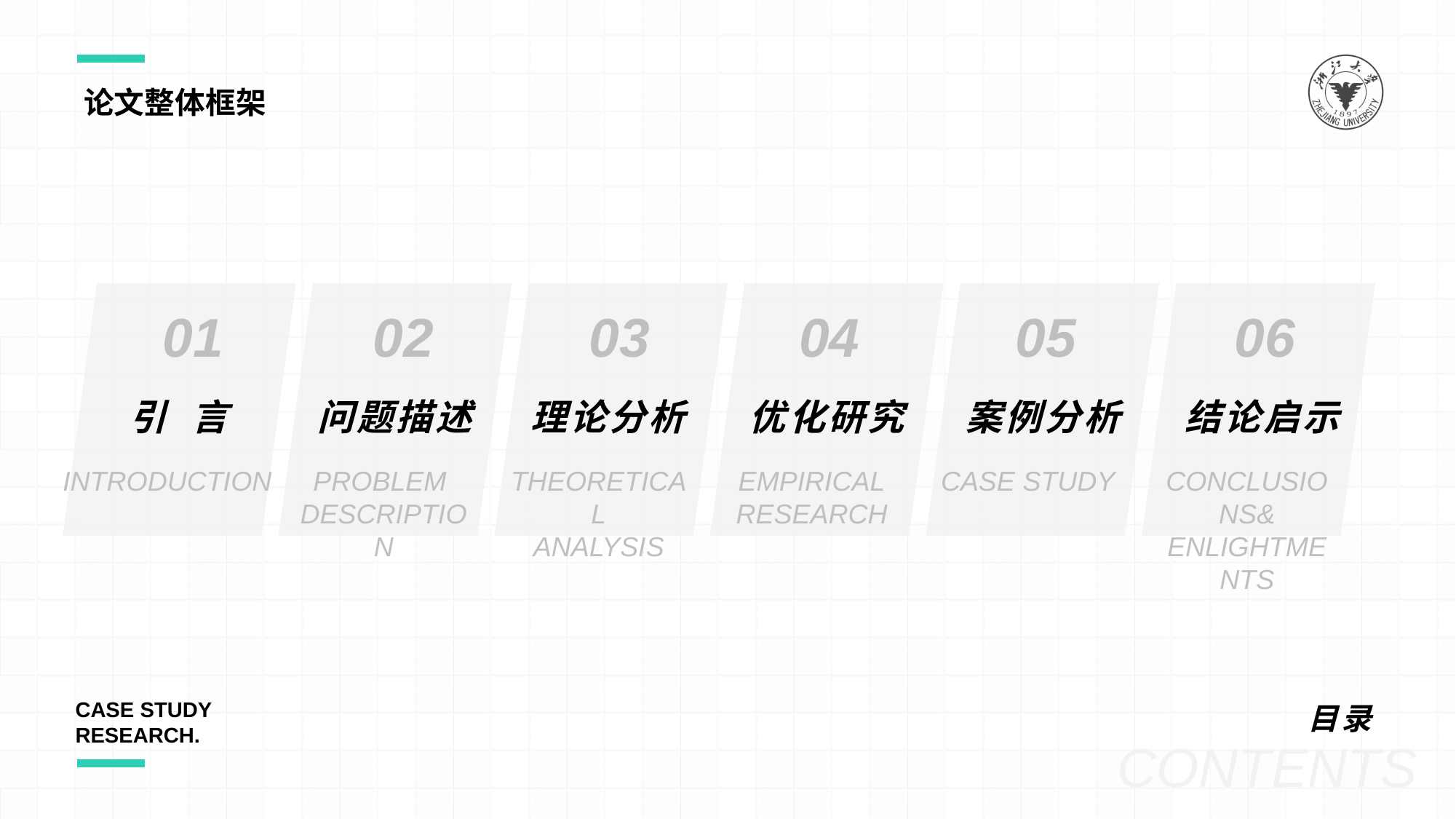

论文整体框架

01
02
03
04
05
06
引  言
问题描述
理论分析
优化研究
案例分析
结论启示
INTRODUCTION
PROBLEM
DESCRIPTION
THEORETICAL
ANALYSIS
EMPIRICAL
RESEARCH
CASE STUDY
CONCLUSIONS&
ENLIGHTMENTS
CASE STUDY
RESEARCH.
目录
CONTENTS